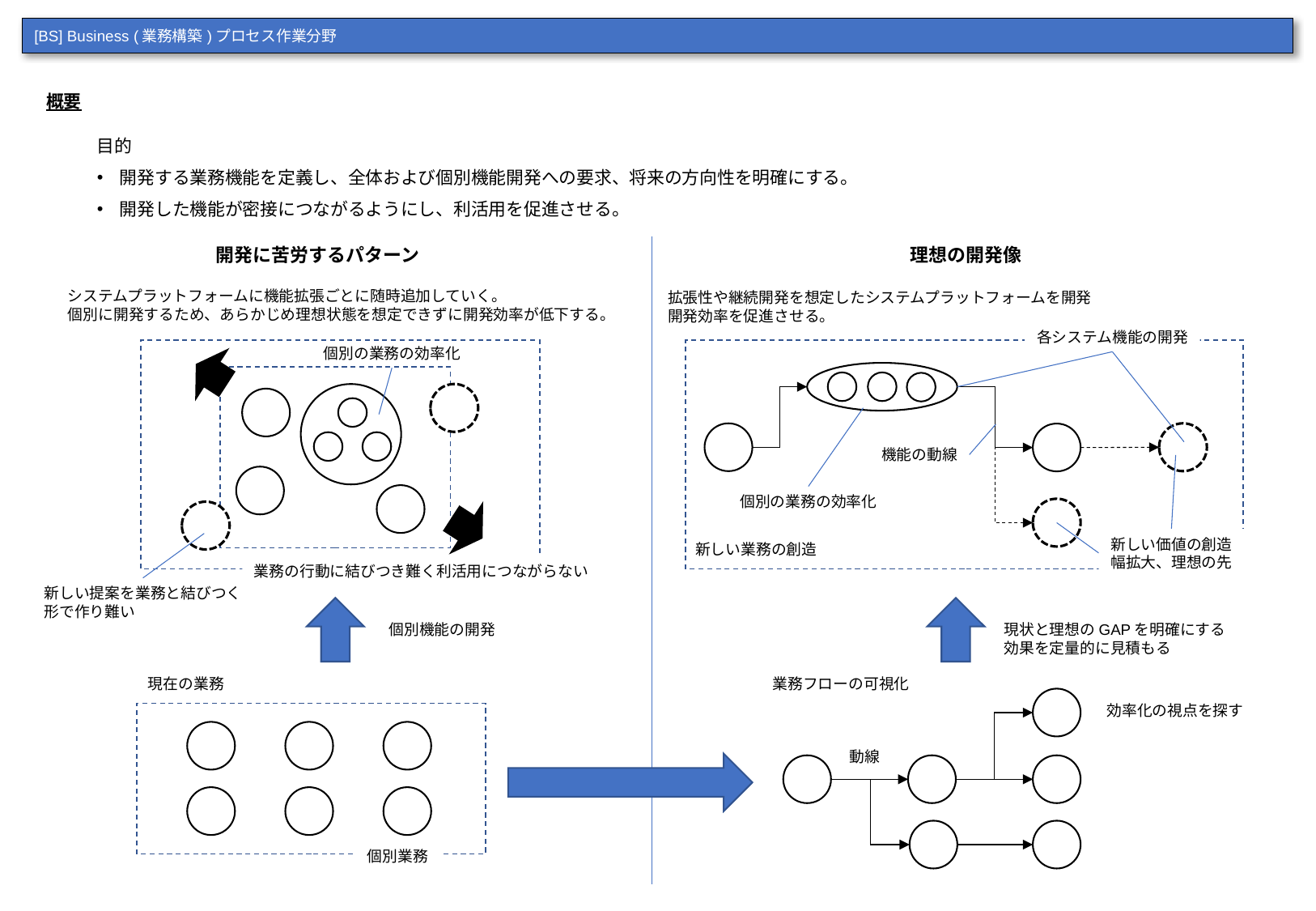

| [BS] Business (業務構築)プロセス作業分野 |
| --- |
概要
目的
開発する業務機能を定義し、全体および個別機能開発への要求、将来の方向性を明確にする。
開発した機能が密接につながるようにし、利活用を促進させる。
理想の開発像
開発に苦労するパターン
システムプラットフォームに機能拡張ごとに随時追加していく。
個別に開発するため、あらかじめ理想状態を想定できずに開発効率が低下する。
拡張性や継続開発を想定したシステムプラットフォームを開発
開発効率を促進させる。
各システム機能の開発
個別の業務の効率化

機能の動線

個別の業務の効率化

新しい価値の創造
幅拡大、理想の先
新しい業務の創造
業務の行動に結びつき難く利活用につながらない
新しい提案を業務と結びつく
形で作り難い

現状と理想のGAPを明確にする
効果を定量的に見積もる
個別機能の開発

現在の業務
業務フローの可視化

効率化の視点を探す

動線

個別業務